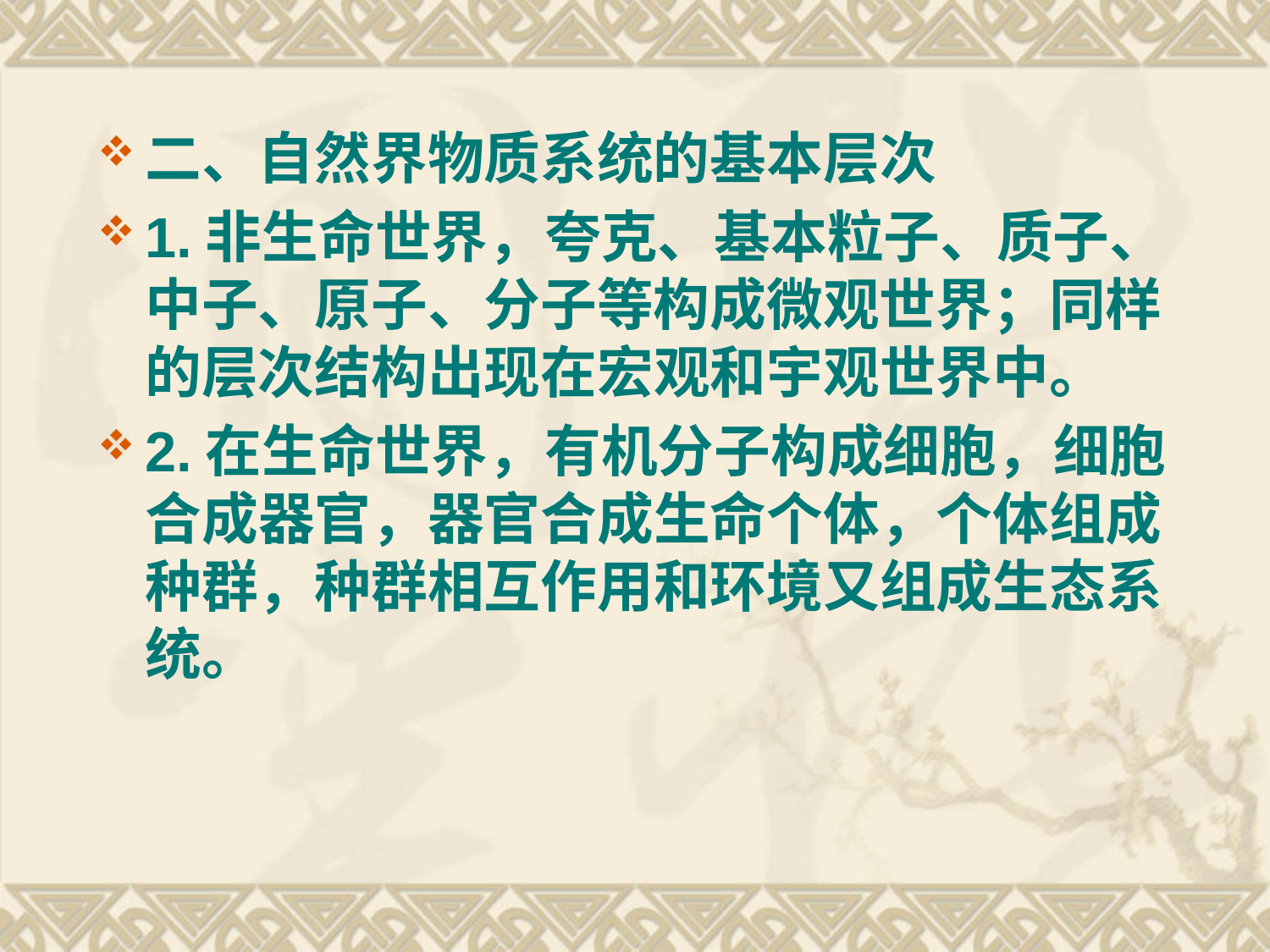

二、自然界物质系统的基本层次
1.非生命世界，夸克、基本粒子、质子、中子、原子、分子等构成微观世界；同样的层次结构出现在宏观和宇观世界中。
2.在生命世界，有机分子构成细胞，细胞合成器官，器官合成生命个体，个体组成种群，种群相互作用和环境又组成生态系统。